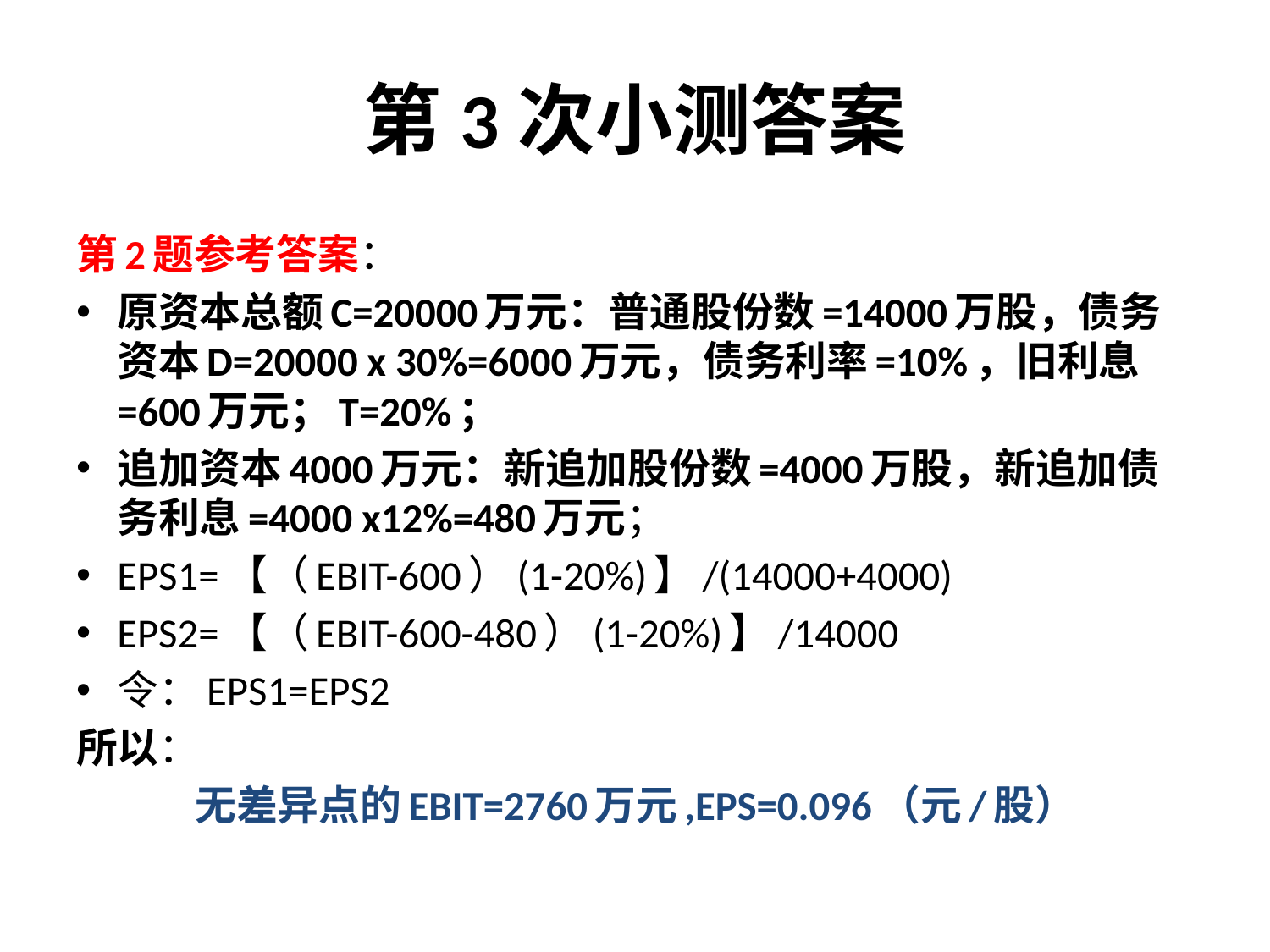

# 第3次小测答案
第2题参考答案：
原资本总额C=20000万元：普通股份数=14000万股，债务资本D=20000 x 30%=6000万元，债务利率=10%，旧利息=600万元；T=20%；
追加资本4000万元：新追加股份数=4000万股，新追加债务利息=4000 x12%=480万元；
EPS1=【（EBIT-600）(1-20%)】/(14000+4000)
EPS2=【（EBIT-600-480）(1-20%)】/14000
令：EPS1=EPS2
所以：
            无差异点的EBIT=2760万元,EPS=0.096（元/股）